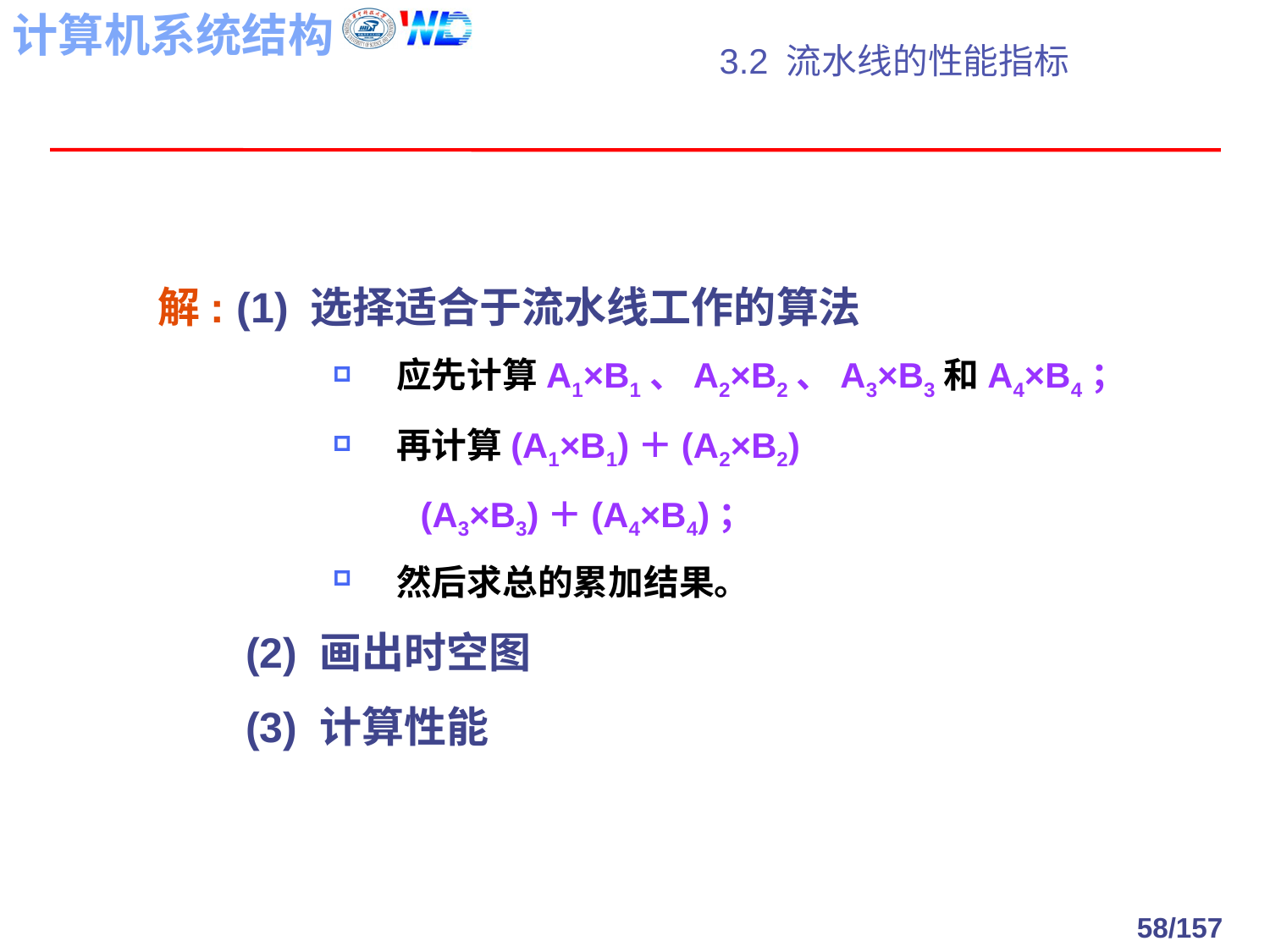

# 3.2 流水线的性能指标
解: (1) 选择适合于流水线工作的算法
应先计算A1×B1、A2×B2、A3×B3和A4×B4；
再计算(A1×B1)＋(A2×B2)
         (A3×B3)＋(A4×B4)；
然后求总的累加结果。
(2) 画出时空图
(3) 计算性能